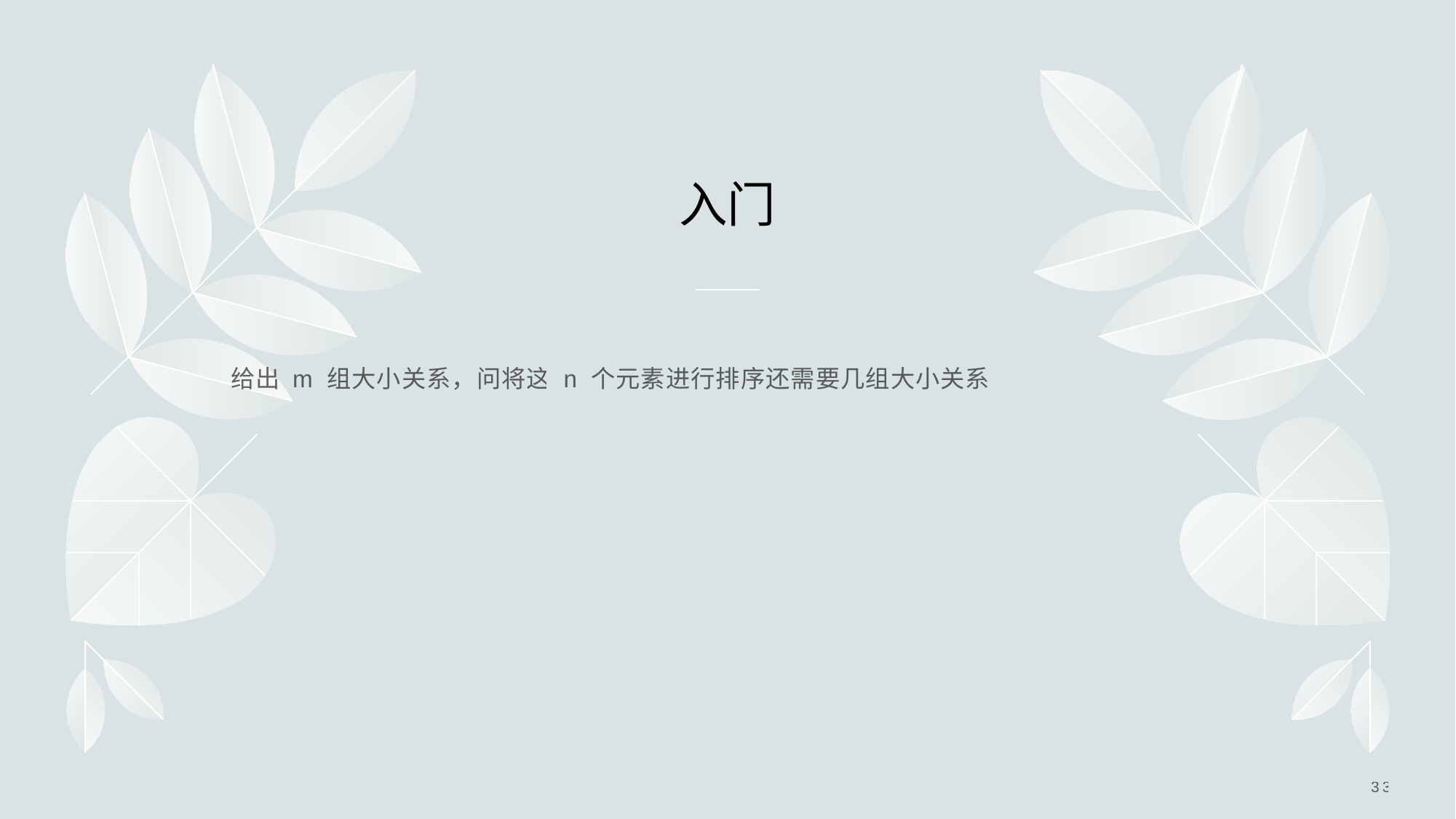

# 入门
	给出 m 组大小关系，问将这 n 个元素进行排序还需要几组大小关系。
33